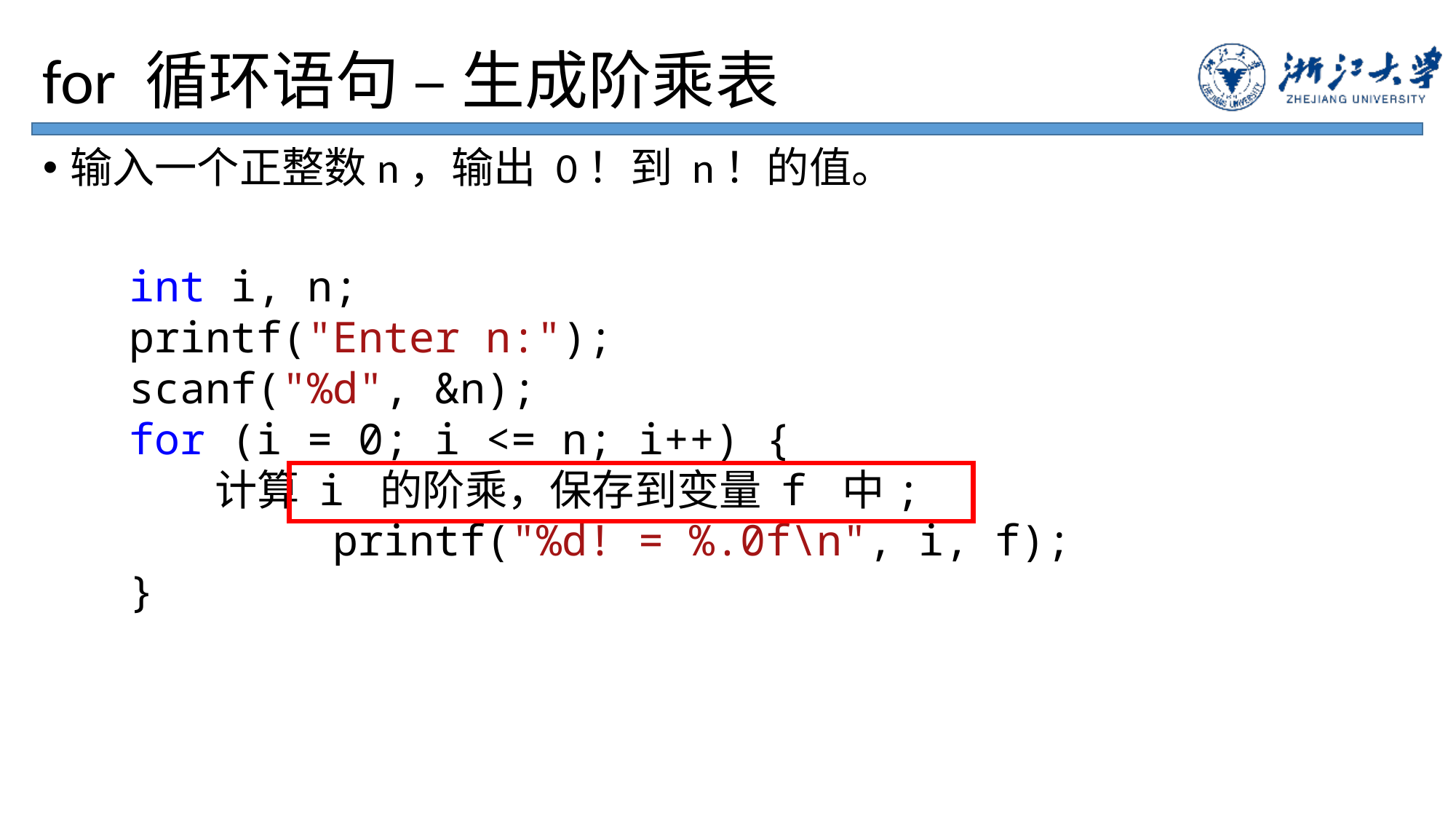

# for 循环语句 – 生成阶乘表
输入一个正整数n，输出 0！到 n！的值。

int i, n;
printf("Enter n:");
scanf("%d", &n);
for (i = 0; i <= n; i++) {
        计算 i 的阶乘，保存到变量 f 中;
        printf("%d! = %.0f\n", i, f);
}

53